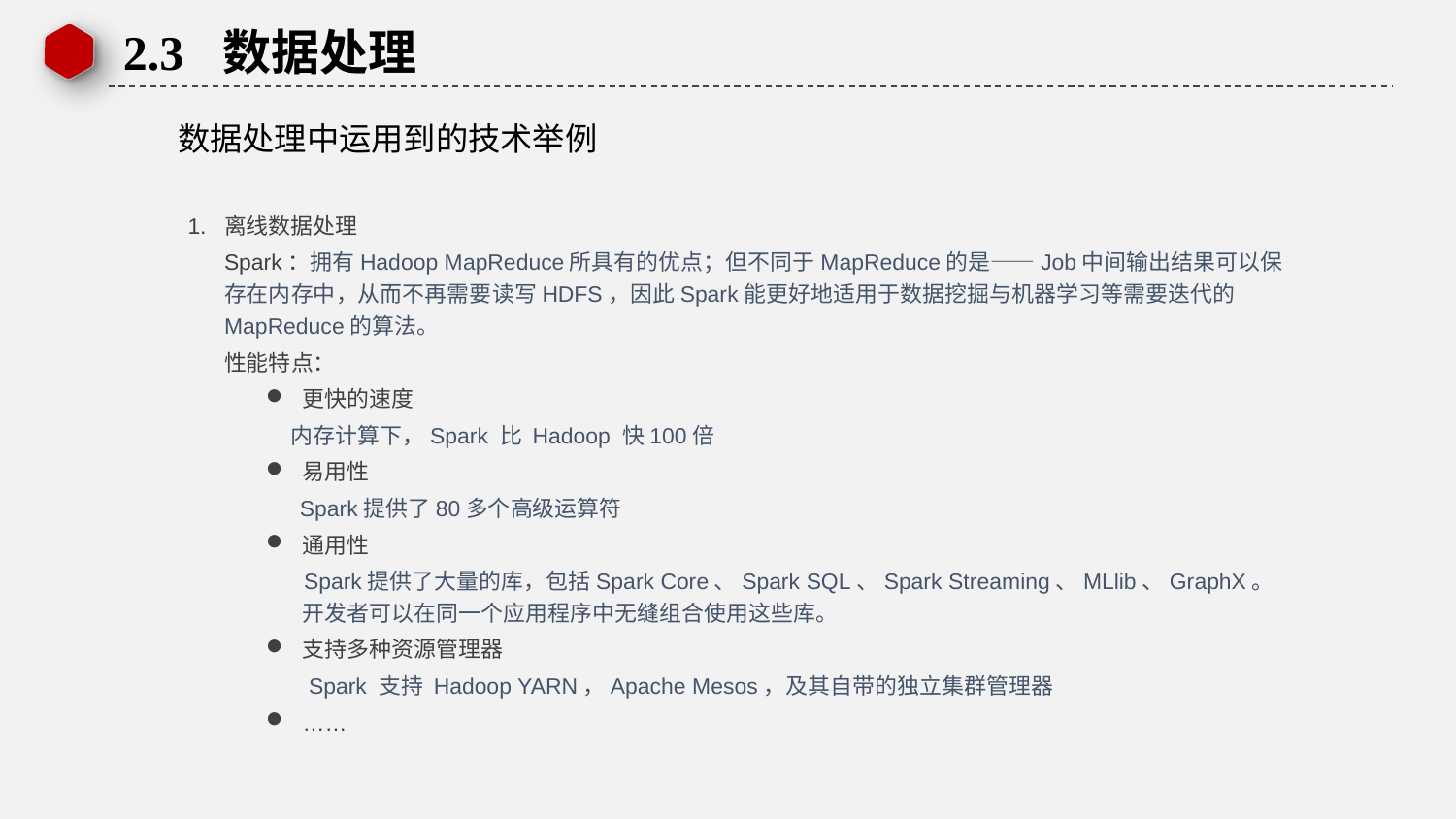

2.3  数据处理
        数据处理中运用到的技术举例
离线数据处理
	Spark：拥有Hadoop MapReduce所具有的优点；但不同于MapReduce的是——Job中间输出结果可以保存在内存中，从而不再需要读写HDFS，因此Spark能更好地适用于数据挖掘与机器学习等需要迭代的MapReduce的算法。
	性能特点：
更快的速度
	            内存计算下，Spark 比 Hadoop 快100倍
易用性
	            Spark提供了80多个高级运算符
通用性
      Spark提供了大量的库，包括Spark Core、Spark SQL、Spark Streaming、MLlib、GraphX。 开发者可以在同一个应用程序中无缝组合使用这些库。
支持多种资源管理器
	 Spark 支持 Hadoop YARN，Apache Mesos，及其自带的独立集群管理器
……